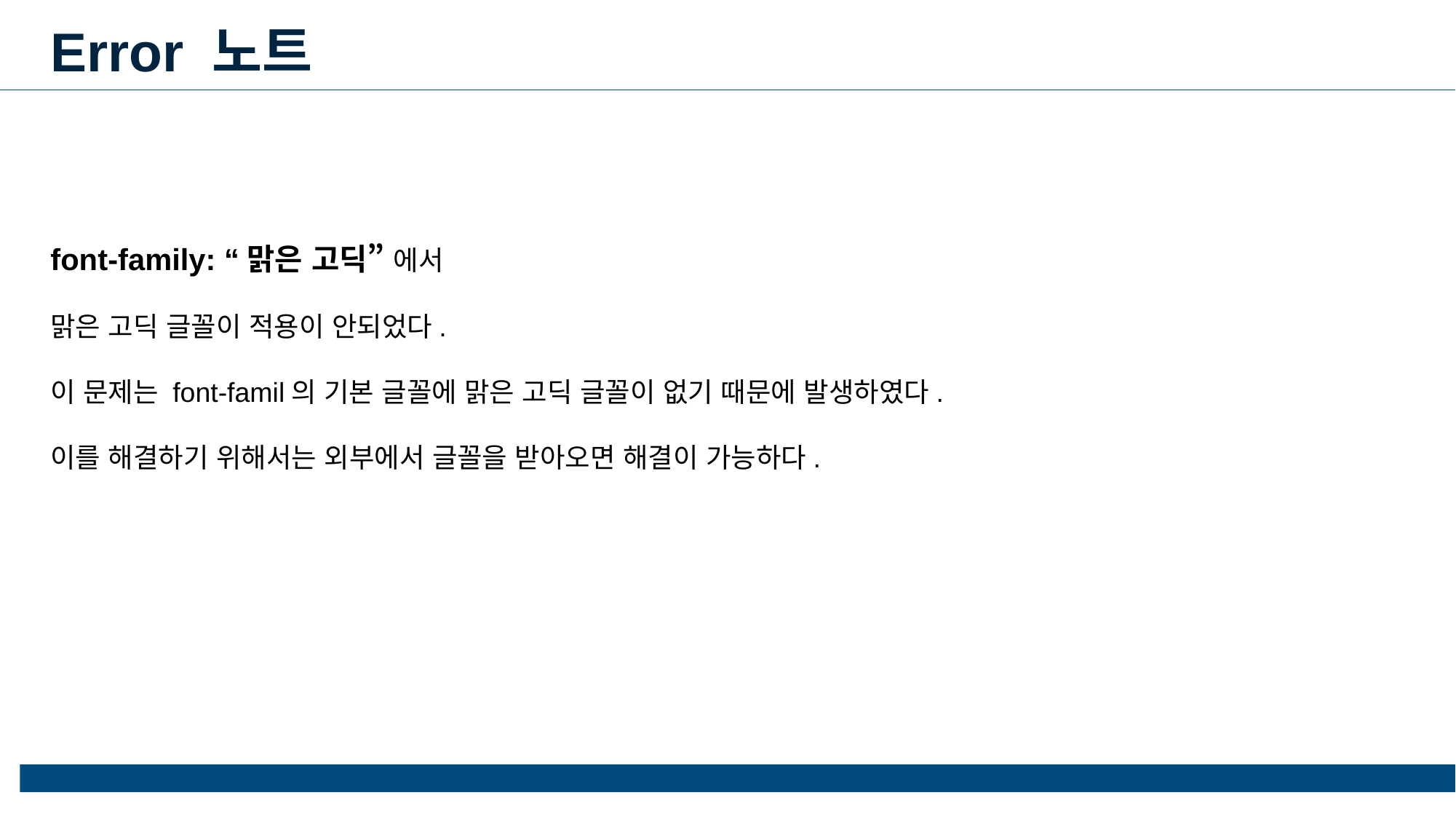

Error 노트
font-family: “맑은 고딕” 에서
맑은 고딕 글꼴이 적용이 안되었다.
이 문제는 font-famil의 기본 글꼴에 맑은 고딕 글꼴이 없기 때문에 발생하였다.
이를 해결하기 위해서는 외부에서 글꼴을 받아오면 해결이 가능하다.